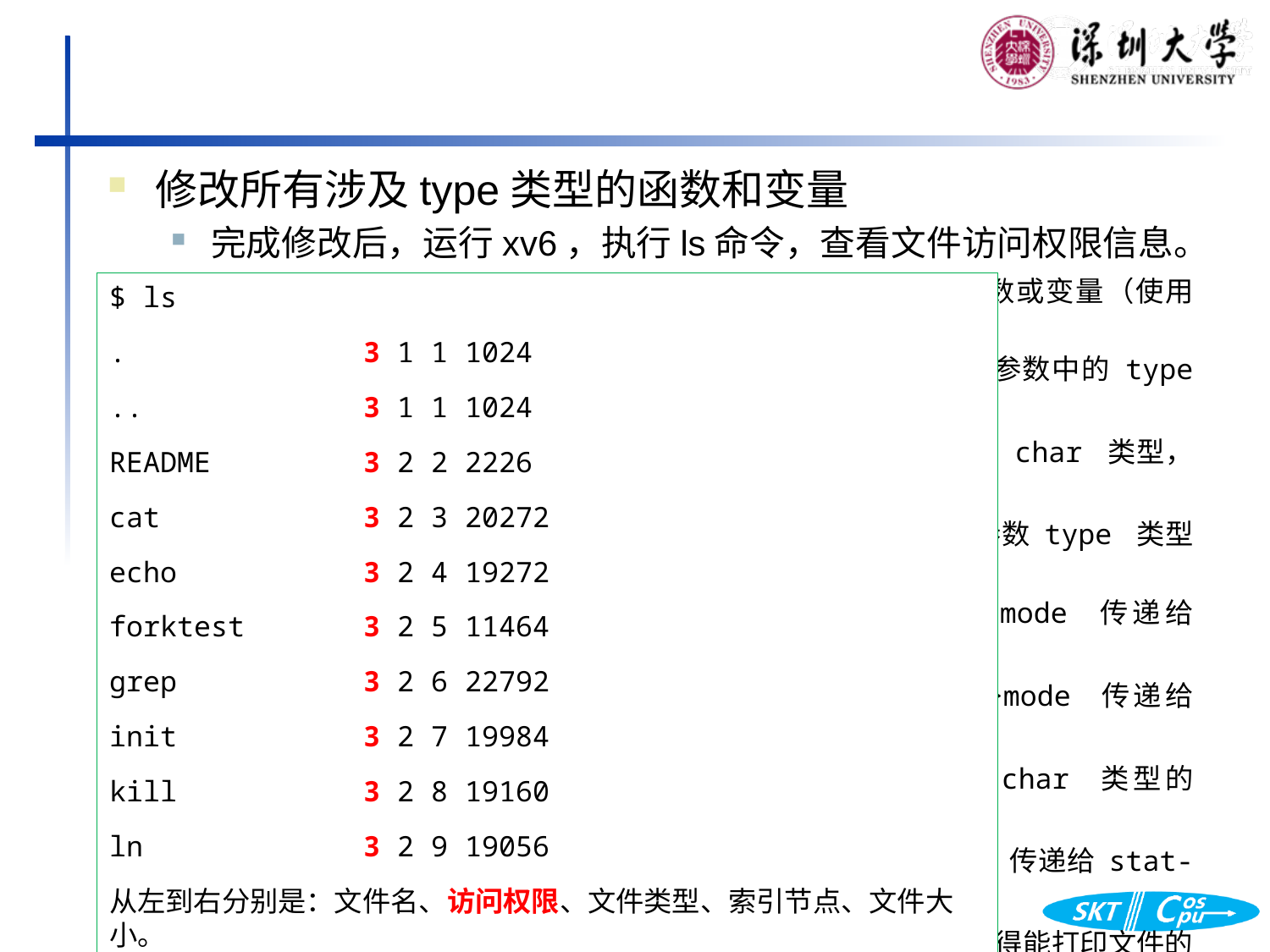

修改所有涉及type类型的函数和变量
完成修改后，运行xv6，执行ls命令，查看文件访问权限信息。
由于 type 的类型变化，我们要适配所有涉及 type 类型的函数或变量（使用 grep -rn "short type" *.c *.h 可以快速定位）。
（1）在 mkfs/mkfs.c 中，对函数 ialloc() 进行修改，将参数中的 type 全部改为 uchar 类型，并在函数中初始化 mode 为 3。
（2）修改 kernel/fs.c 中的 ialloc() 中参数 type 改为 char 类型，并在函数中初始化 mode 为 3。同时修改在 defs.h 中的声明。
（3）修改 kernel/sysfile.c 中的 create() 函数，将其参数 type 类型改为 char。
（4）在 kernel/fs.c 中的 ilock() 中，将 dinode->mode 传递给 inode->mode
（5）在 kernel/fs.c 中的 iupdate() 中，将 inode->mode 传递给 dinode->mode
（6）在 kernel/stat.h 中，修改 stat 结构体，添加 char 类型的 mode，并把 type 修改为 char 类型。
（7）在 kernel/fs.c 中的 stati() 中，将 inode->mode 传递给 stat->mode
（8）在 user/ls.c 中，修改其中的几处printf输出语句，使得能打印文件的访问权限 mode。
$ ls
.              3 1 1 1024
..             3 1 1 1024
README         3 2 2 2226
cat            3 2 3 20272
echo           3 2 4 19272
forktest       3 2 5 11464
grep           3 2 6 22792
init           3 2 7 19984
kill           3 2 8 19160
ln             3 2 9 19056
从左到右分别是：文件名、访问权限、文件类型、索引节点、文件大小。